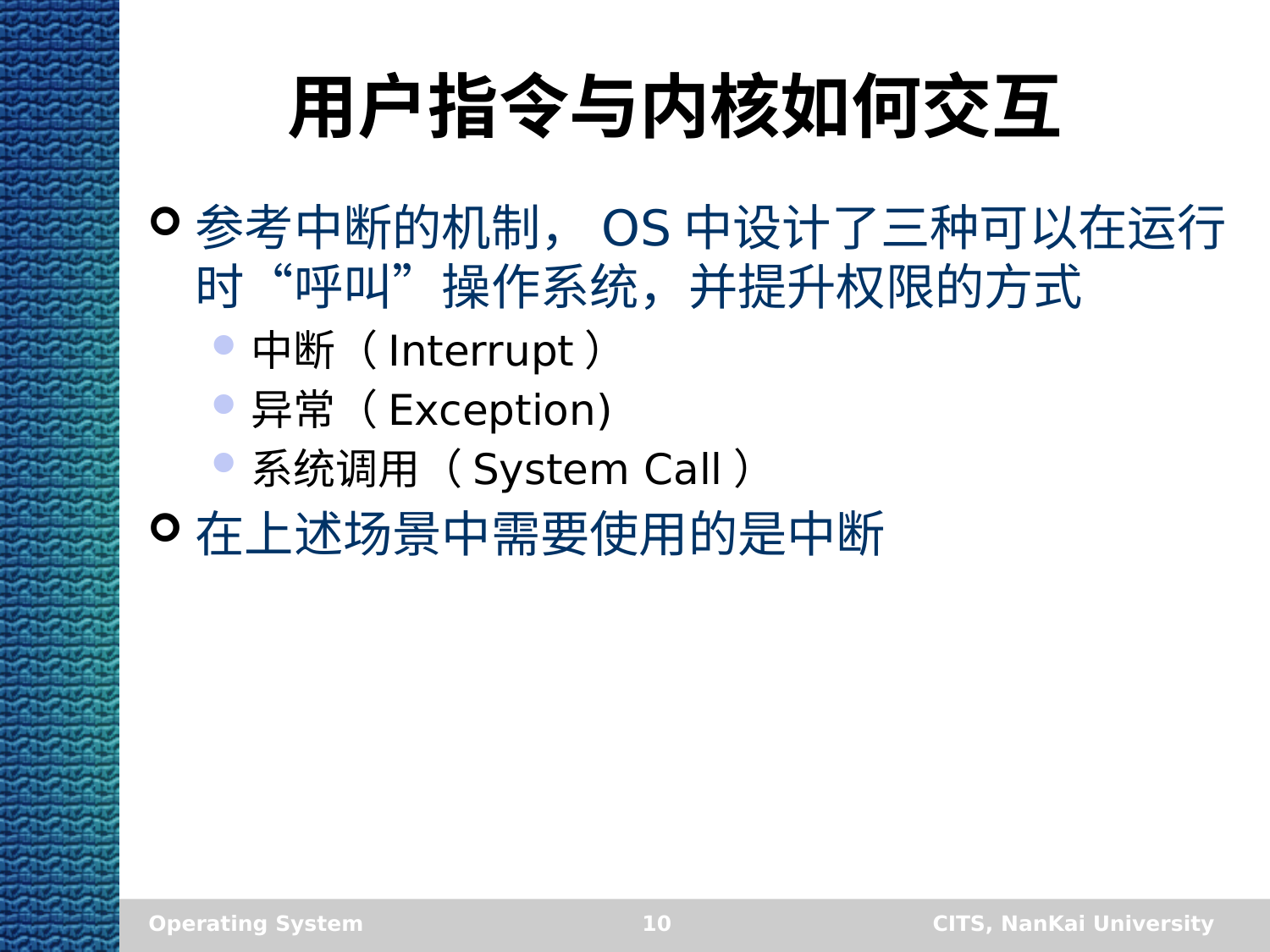

# 用户指令与内核如何交互
参考中断的机制，OS中设计了三种可以在运行时“呼叫”操作系统，并提升权限的方式
中断（Interrupt）
异常（Exception)
系统调用（System Call）
在上述场景中需要使用的是中断
Operating System
10
CITS, NanKai University